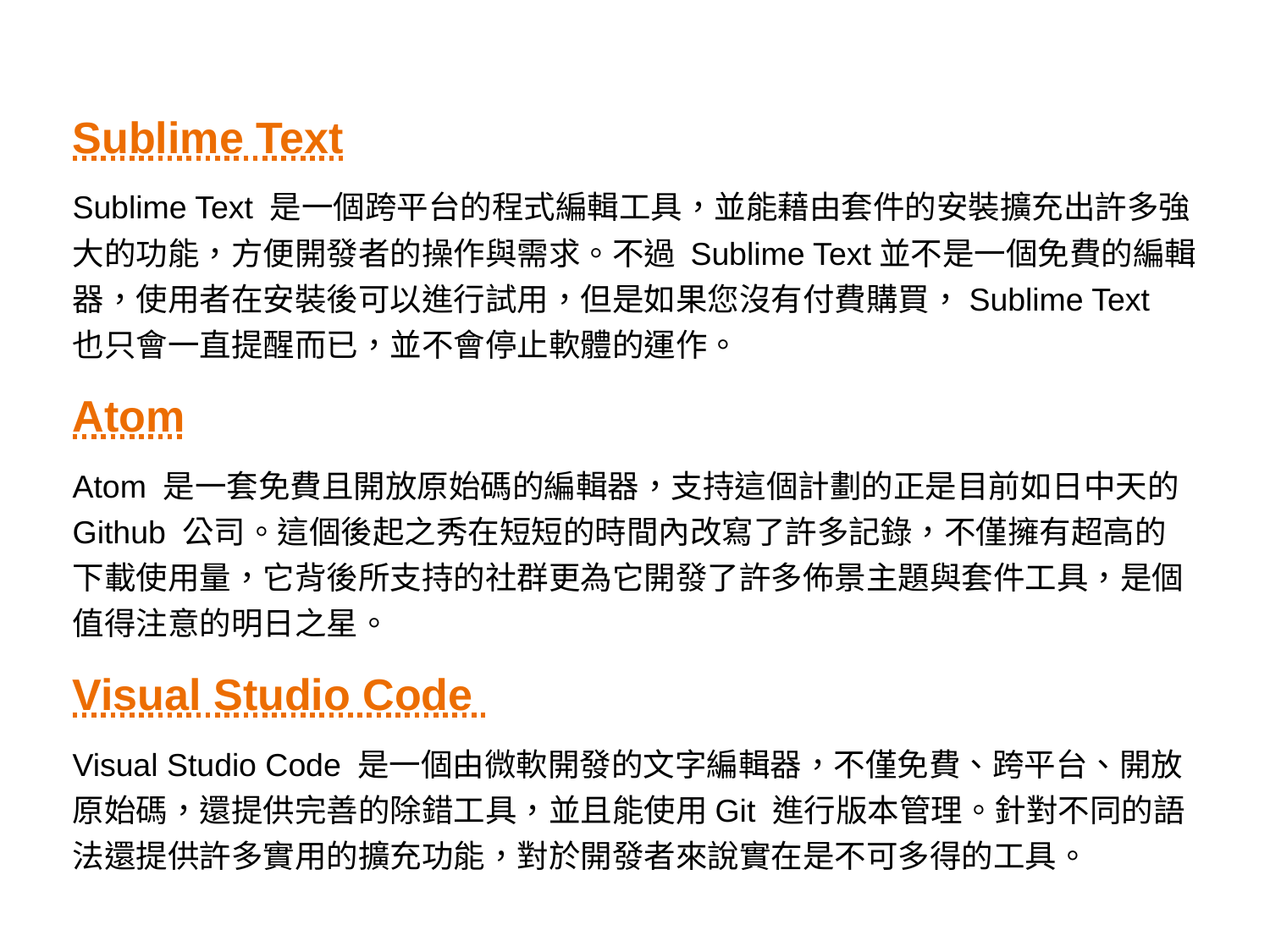

Sublime Text
Sublime Text 是一個跨平台的程式編輯工具，並能藉由套件的安裝擴充出許多強大的功能，方便開發者的操作與需求。不過 Sublime Text並不是一個免費的編輯器，使用者在安裝後可以進行試用，但是如果您沒有付費購買，Sublime Text 也只會一直提醒而已，並不會停止軟體的運作。
Atom
Atom 是一套免費且開放原始碼的編輯器，支持這個計劃的正是目前如日中天的Github 公司。這個後起之秀在短短的時間內改寫了許多記錄，不僅擁有超高的下載使用量，它背後所支持的社群更為它開發了許多佈景主題與套件工具，是個值得注意的明日之星。
Visual Studio Code
Visual Studio Code 是一個由微軟開發的文字編輯器，不僅免費、跨平台、開放原始碼，還提供完善的除錯工具，並且能使用Git 進行版本管理。針對不同的語法還提供許多實用的擴充功能，對於開發者來說實在是不可多得的工具。